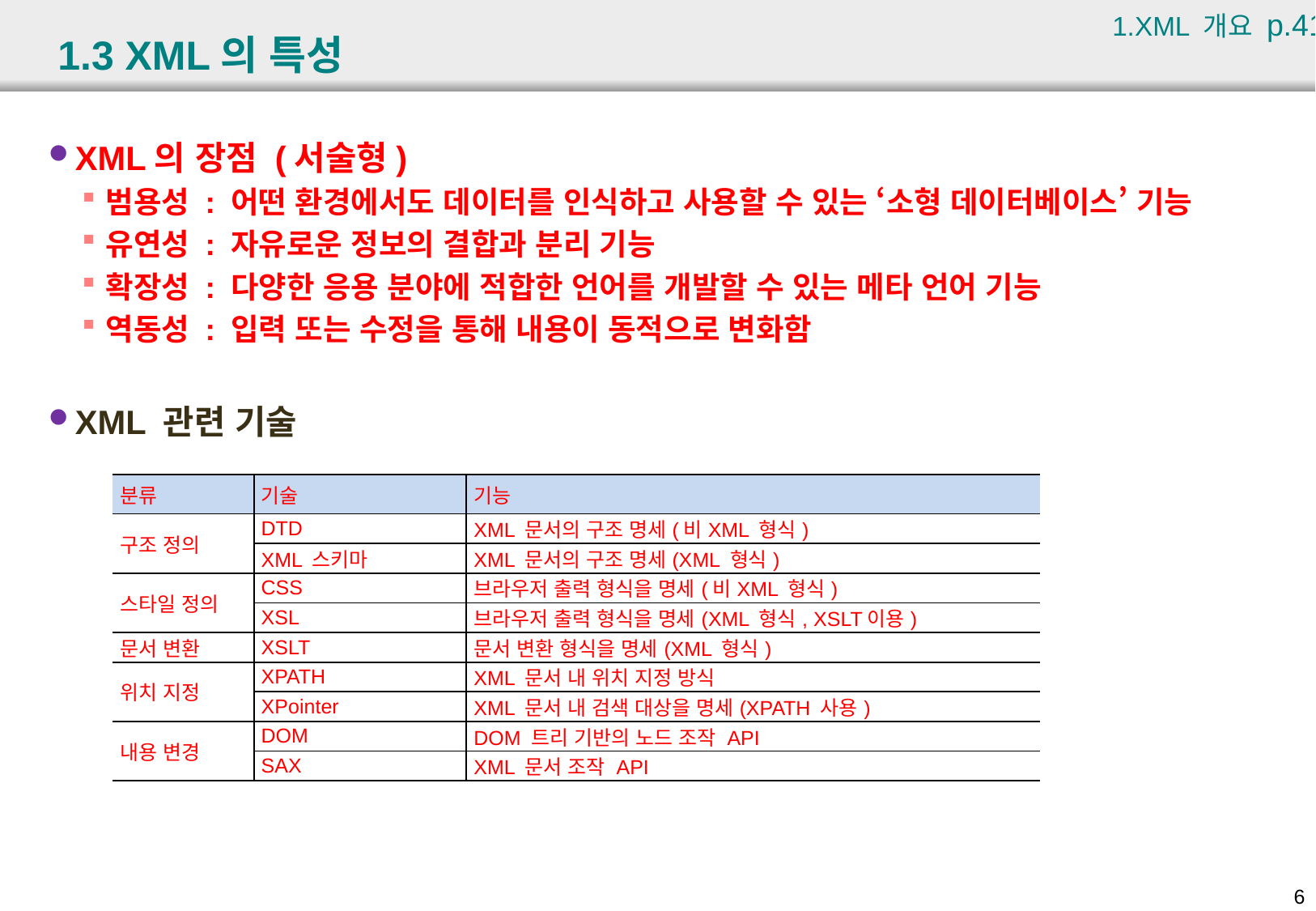

1.XML 개요 p.412
# 1.3 XML의 특성
XML의 장점 (서술형)
범용성 : 어떤 환경에서도 데이터를 인식하고 사용할 수 있는 ‘소형 데이터베이스’ 기능
유연성 : 자유로운 정보의 결합과 분리 기능
확장성 : 다양한 응용 분야에 적합한 언어를 개발할 수 있는 메타 언어 기능
역동성 : 입력 또는 수정을 통해 내용이 동적으로 변화함

XML 관련 기술

| 분류 | 기술 | 기능 |
| --- | --- | --- |
| 구조 정의 | DTD | XML 문서의 구조 명세(비XML 형식) |
|  | XML 스키마 | XML 문서의 구조 명세(XML 형식) |
| 스타일 정의 | CSS | 브라우저 출력 형식을 명세(비XML 형식) |
|  | XSL | 브라우저 출력 형식을 명세(XML 형식, XSLT이용) |
| 문서 변환 | XSLT | 문서 변환 형식을 명세(XML 형식) |
| 위치 지정 | XPATH | XML 문서 내 위치 지정 방식 |
|  | XPointer | XML 문서 내 검색 대상을 명세(XPATH 사용) |
| 내용 변경 | DOM | DOM 트리 기반의 노드 조작 API |
|  | SAX | XML 문서 조작 API |